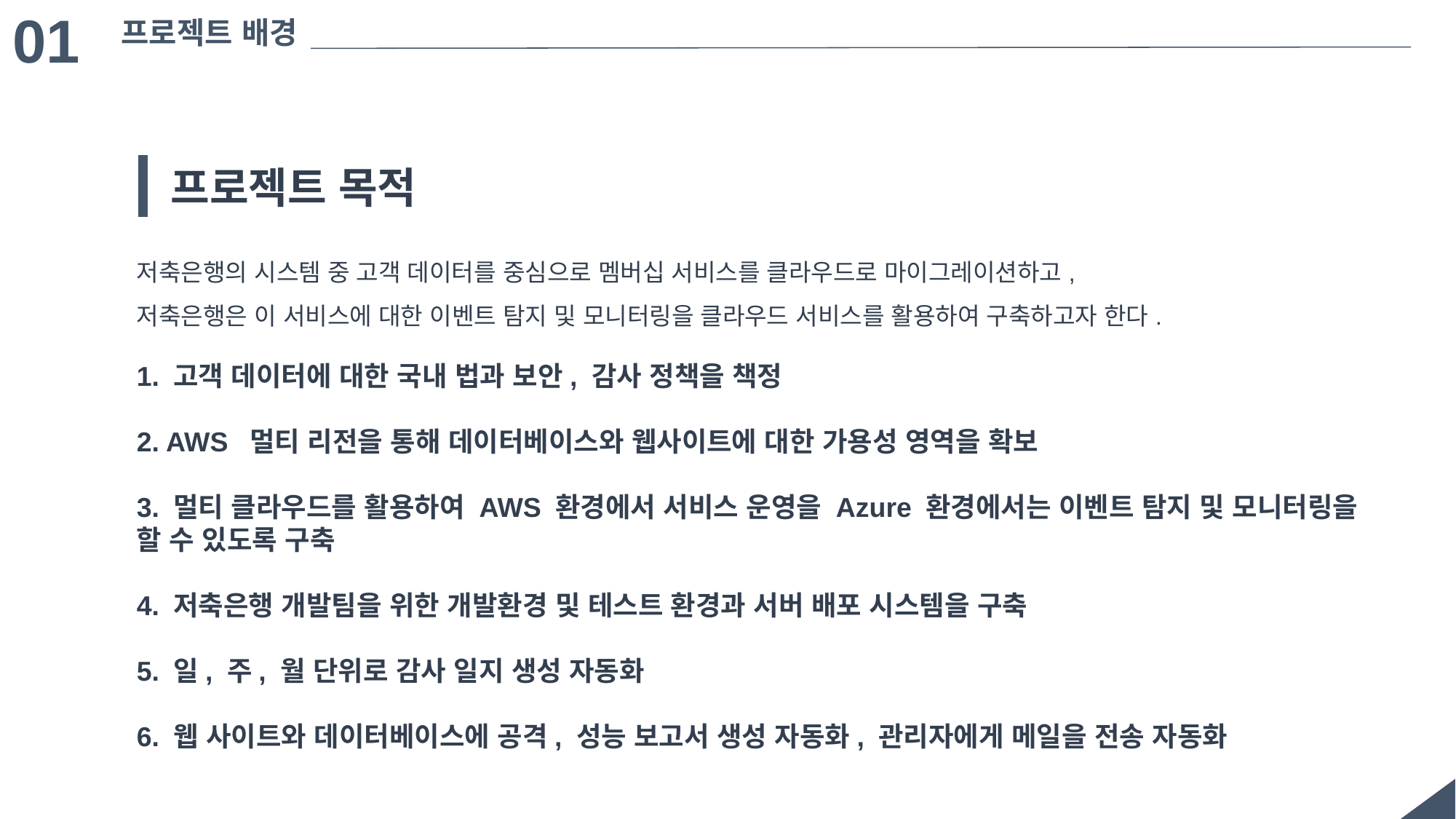

01
프로젝트 배경

프로젝트 목적
저축은행의 시스템 중 고객 데이터를 중심으로 멤버십 서비스를 클라우드로 마이그레이션하고,
저축은행은 이 서비스에 대한 이벤트 탐지 및 모니터링을 클라우드 서비스를 활용하여 구축하고자 한다.

1. 고객 데이터에 대한 국내 법과 보안, 감사 정책을 책정

2. AWS  멀티 리전을 통해 데이터베이스와 웹사이트에 대한 가용성 영역을 확보

3. 멀티 클라우드를 활용하여 AWS 환경에서 서비스 운영을 Azure 환경에서는 이벤트 탐지 및 모니터링을 할 수 있도록 구축

4. 저축은행 개발팀을 위한 개발환경 및 테스트 환경과 서버 배포 시스템을 구축

5. 일, 주, 월 단위로 감사 일지 생성 자동화

6. 웹 사이트와 데이터베이스에 공격, 성능 보고서 생성 자동화, 관리자에게 메일을 전송 자동화